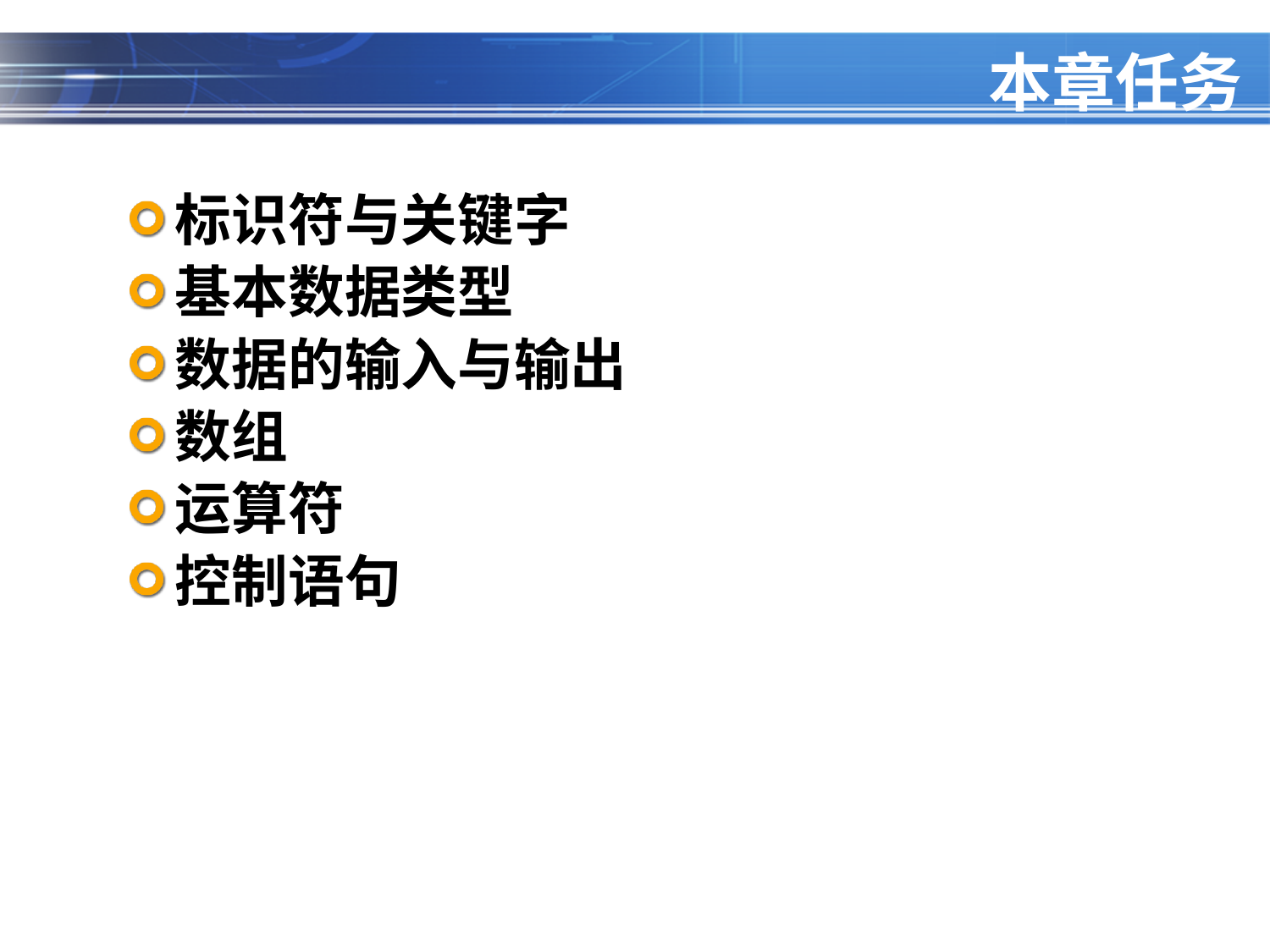

# 本章任务
标识符与关键字
基本数据类型
数据的输入与输出
数组
运算符
控制语句